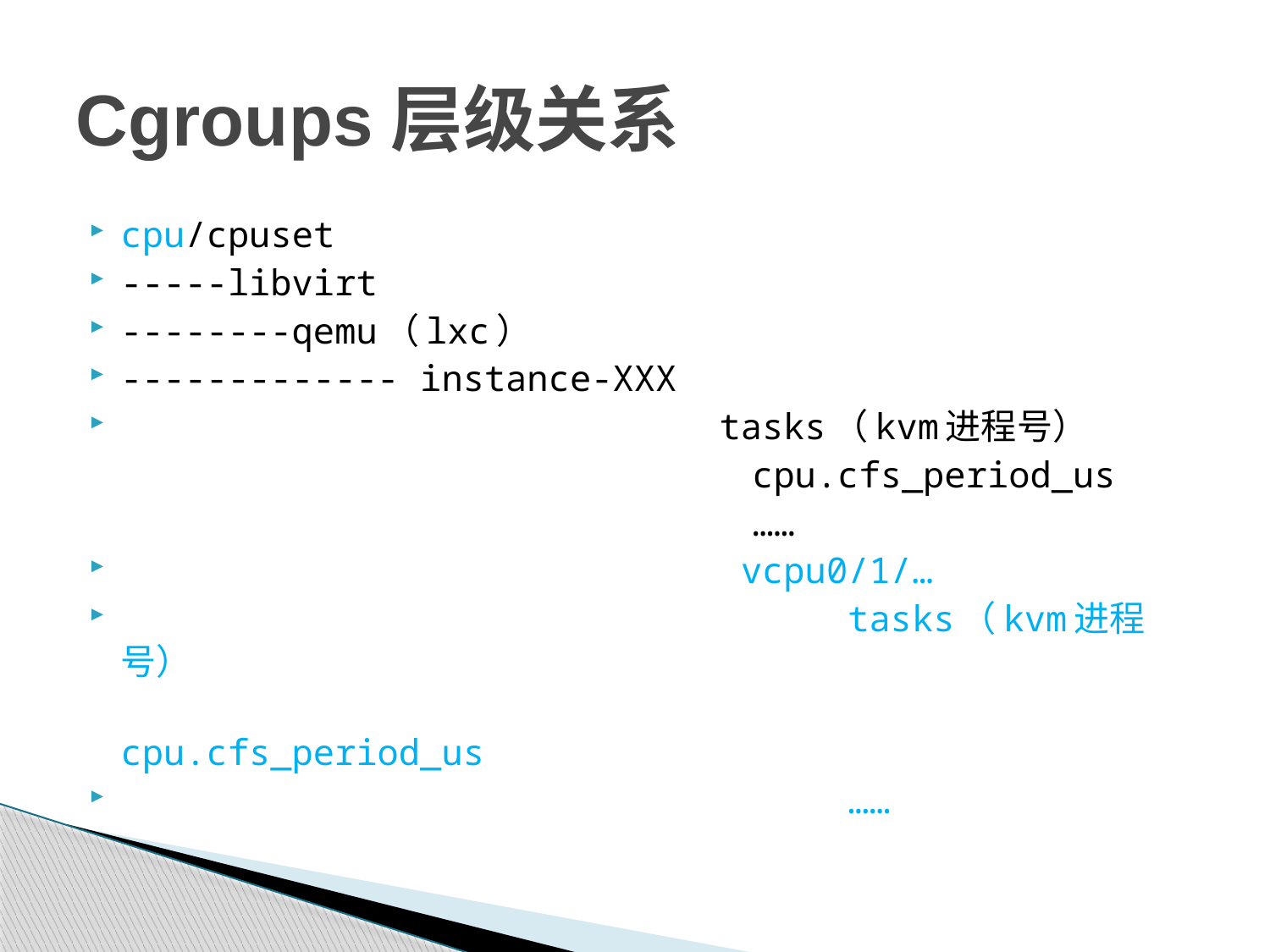

# Cgroups层级关系
cpu/cpuset
-----libvirt
--------qemu（lxc）
------------- instance-XXX
                            tasks（kvm进程号）
                               cpu.cfs_period_us
                               ……
                             vcpu0/1/…
                                  tasks（kvm进程号）
                                    cpu.cfs_period_us
                                  ……